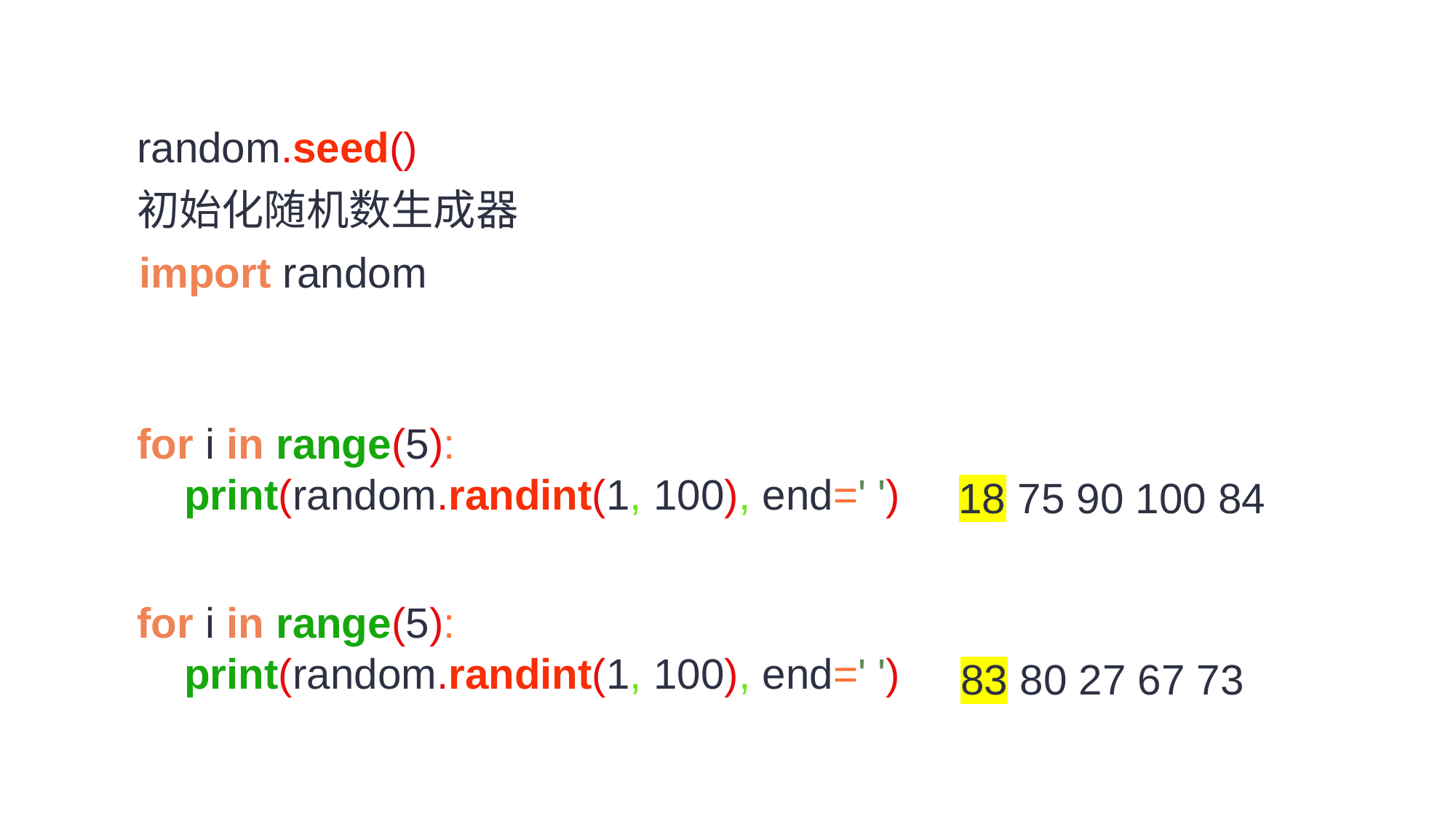

random.seed()
初始化随机数生成器
import random
for i in range(5):
    print(random.randint(1, 100), end=' ')
18 75 90 100 84
for i in range(5):
    print(random.randint(1, 100), end=' ')
83 80 27 67 73